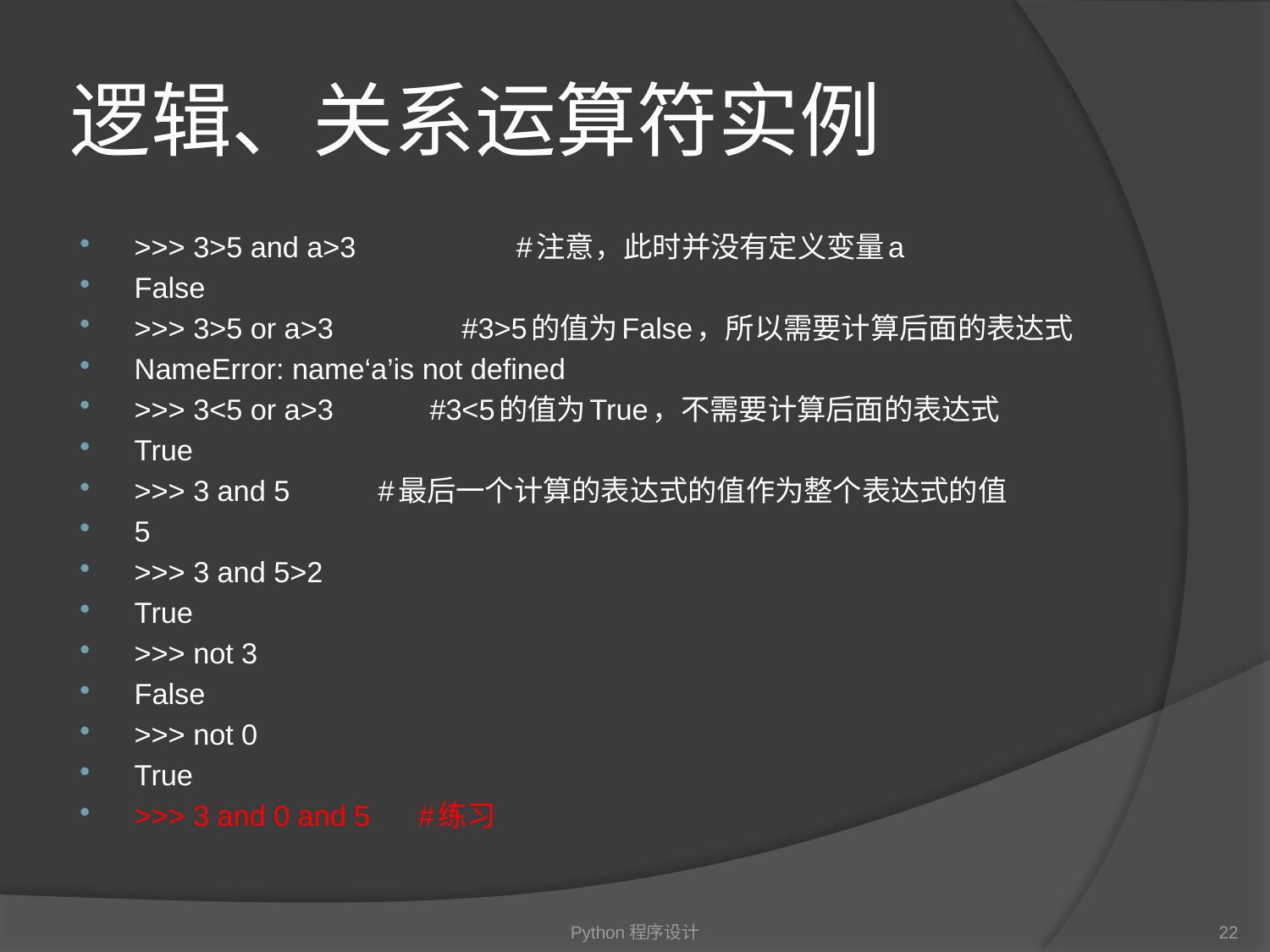

# 逻辑、关系运算符实例
>>> 3>5 and a>3                    #注意，此时并没有定义变量a
False
>>> 3>5 or a>3                #3>5的值为False，所以需要计算后面的表达式
NameError: name‘a’is not defined
>>> 3<5 or a>3            #3<5的值为True，不需要计算后面的表达式
True
>>> 3 and 5           #最后一个计算的表达式的值作为整个表达式的值
5
>>> 3 and 5>2
True
>>> not 3
False
>>> not 0
True
>>> 3 and 0 and 5      #练习

Python程序设计
22